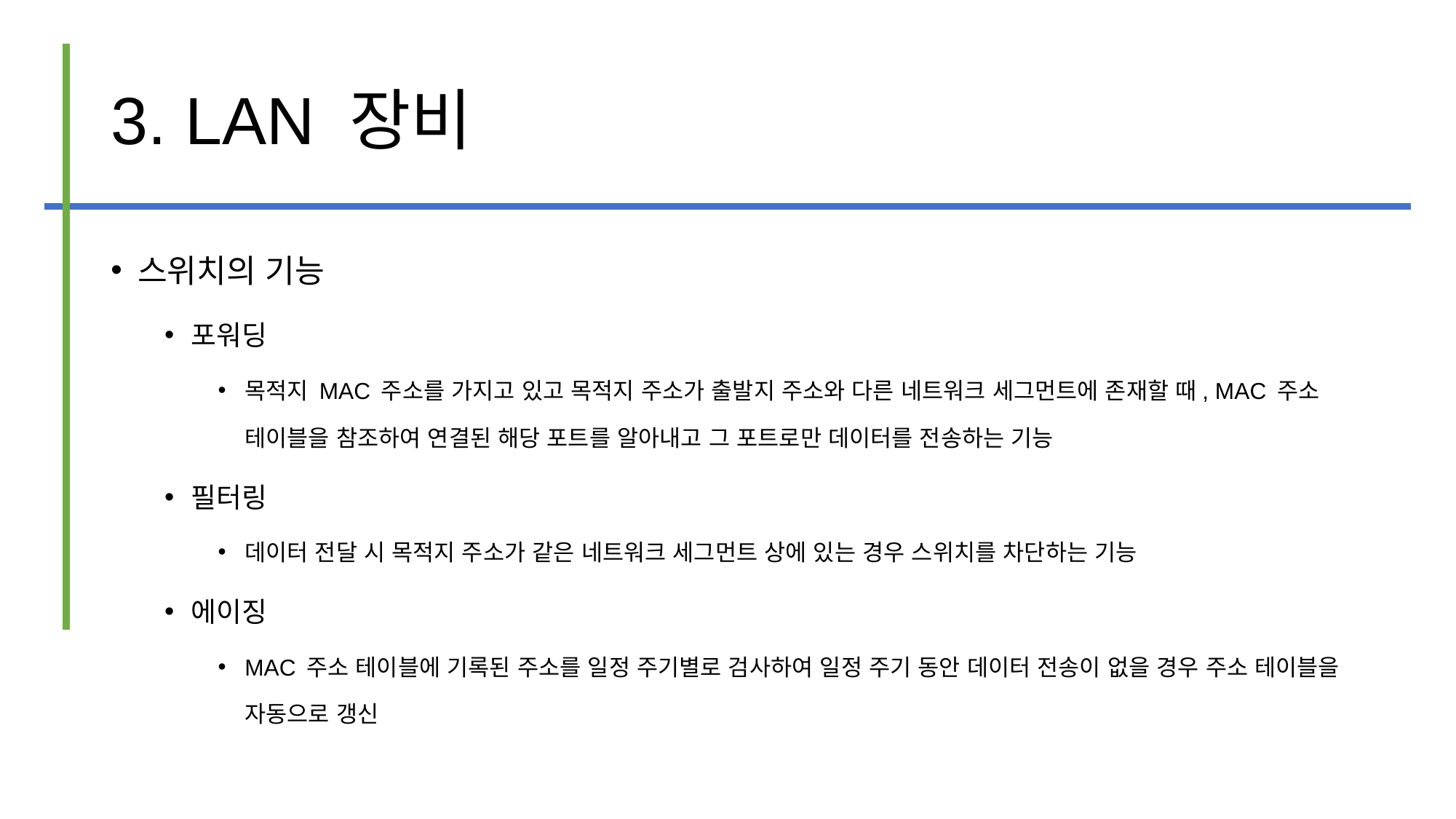

# 3. LAN 장비
스위치의 기능
포워딩
목적지 MAC 주소를 가지고 있고 목적지 주소가 출발지 주소와 다른 네트워크 세그먼트에 존재할 때, MAC 주소 테이블을 참조하여 연결된 해당 포트를 알아내고 그 포트로만 데이터를 전송하는 기능
필터링
데이터 전달 시 목적지 주소가 같은 네트워크 세그먼트 상에 있는 경우 스위치를 차단하는 기능
에이징
MAC 주소 테이블에 기록된 주소를 일정 주기별로 검사하여 일정 주기 동안 데이터 전송이 없을 경우 주소 테이블을 자동으로 갱신